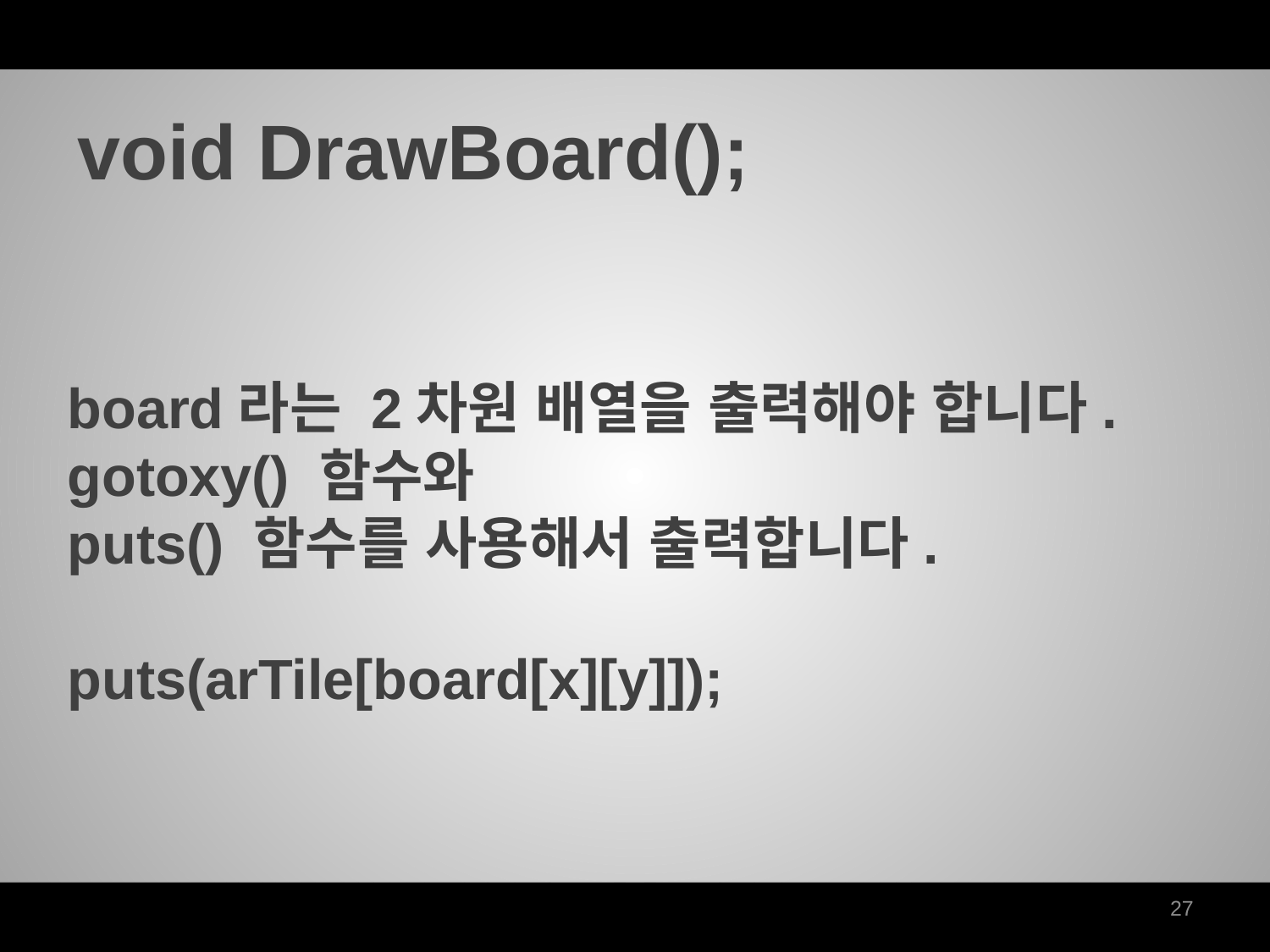

void DrawBoard();
board라는 2차원 배열을 출력해야 합니다.
gotoxy() 함수와
puts() 함수를 사용해서 출력합니다.

puts(arTile[board[x][y]]);

27